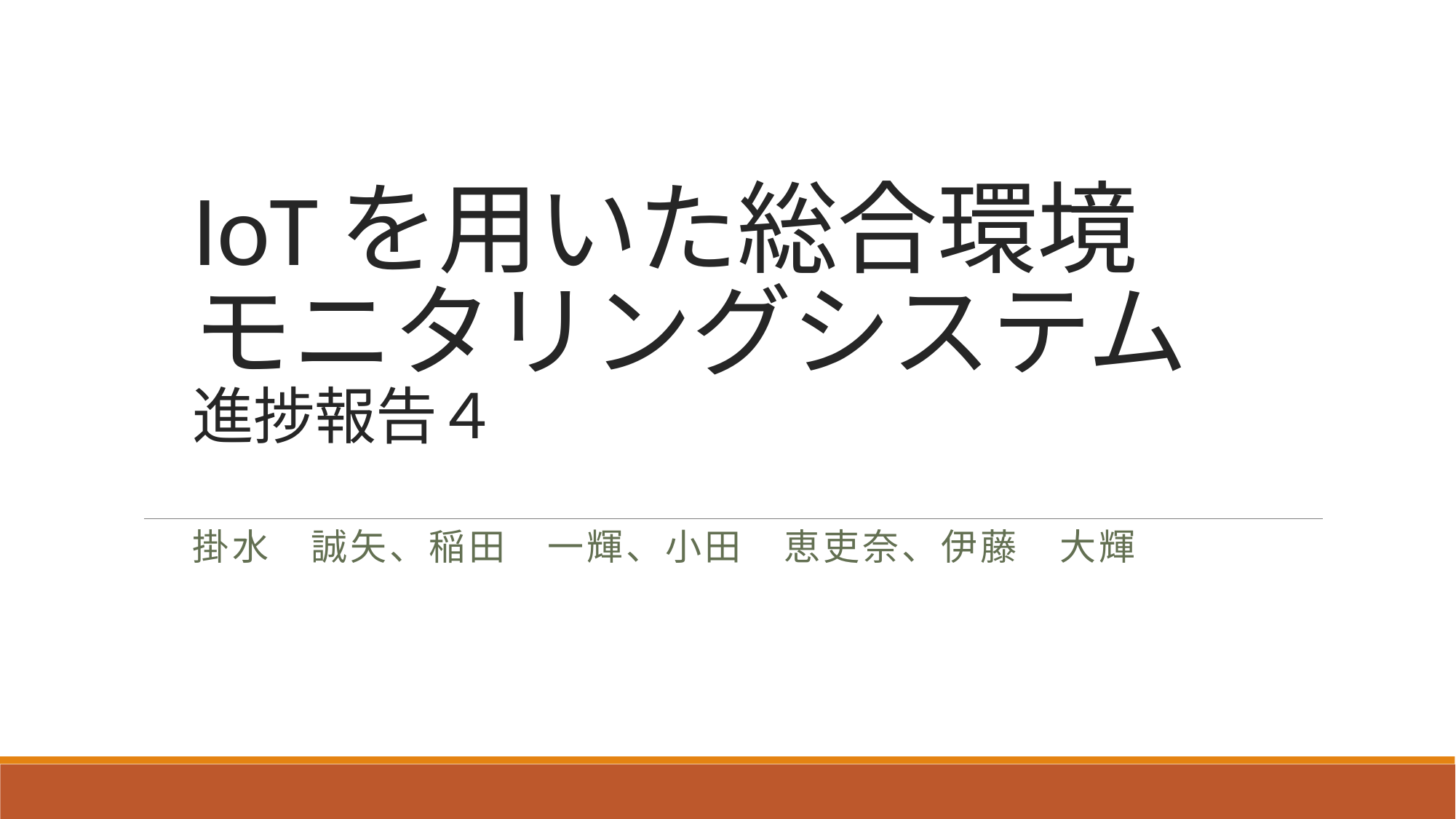

# IoTを用いた総合環境 モニタリングシステム 進捗報告４
掛水　誠矢、稲田　一輝、小田　恵吏奈、伊藤　大輝